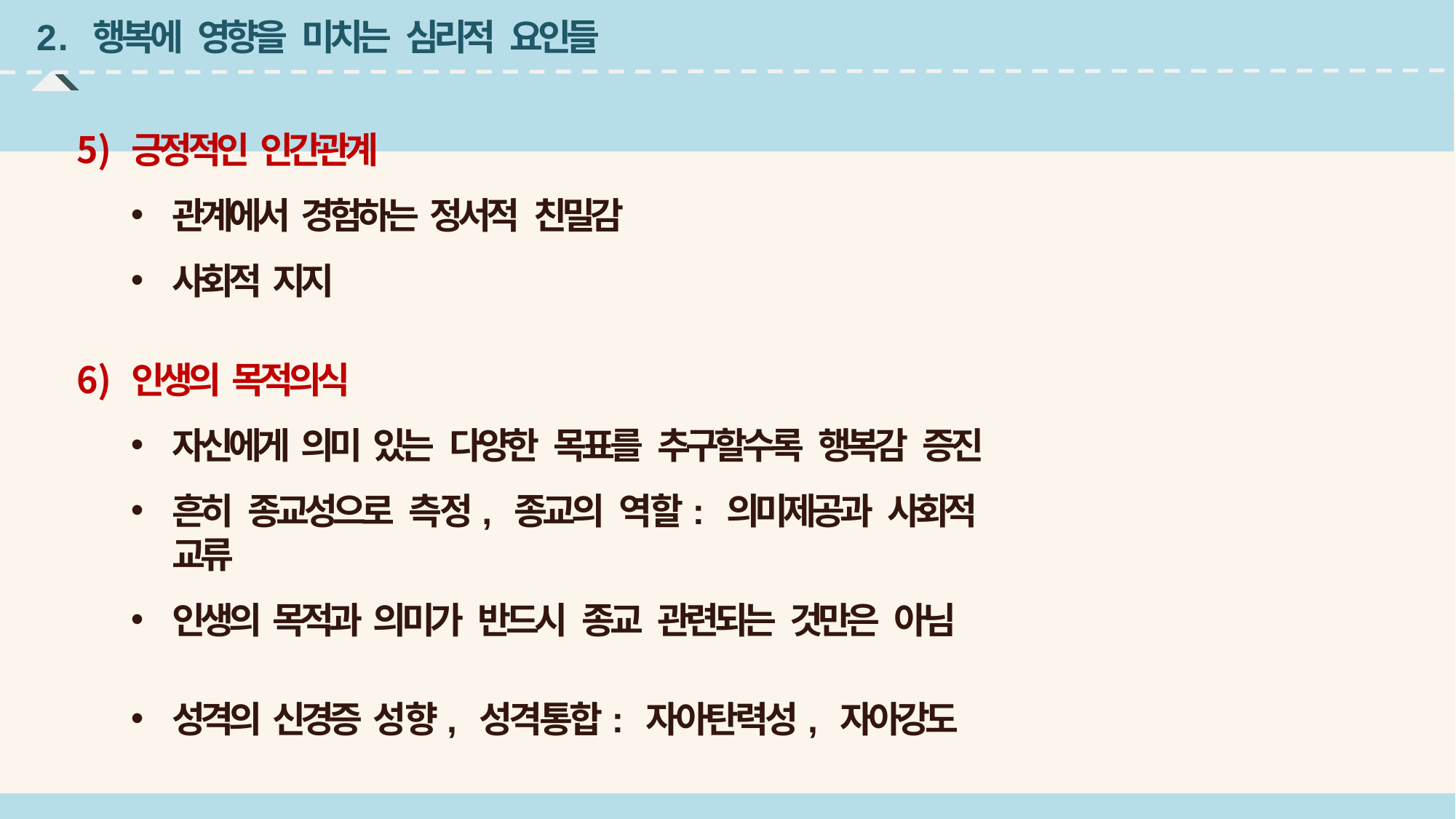

# 2. 행복에 영향을 미치는 심리적 요인들

긍정적인 인간관계
관계에서 경험하는 정서적 친밀감
사회적 지지

인생의 목적의식
자신에게 의미 있는 다양한 목표를 추구할수록 행복감 증진
흔히 종교성으로 측정, 종교의 역할: 의미제공과 사회적 교류
인생의 목적과 의미가 반드시 종교 관련되는 것만은 아님

성격의 신경증 성향, 성격통합: 자아탄력성, 자아강도